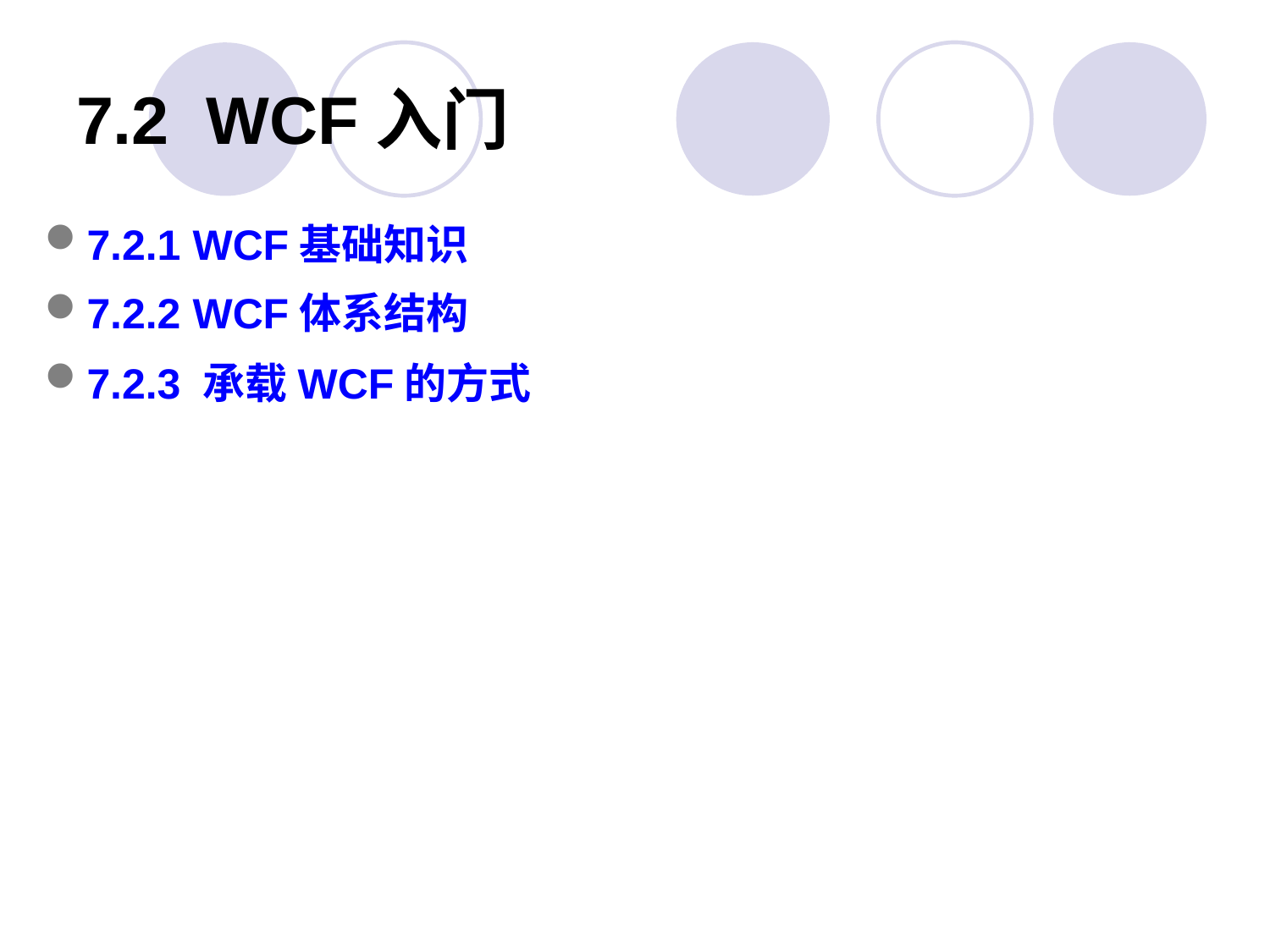

# 7.2  WCF入门
7.2.1 WCF基础知识
7.2.2 WCF体系结构
7.2.3 承载WCF的方式